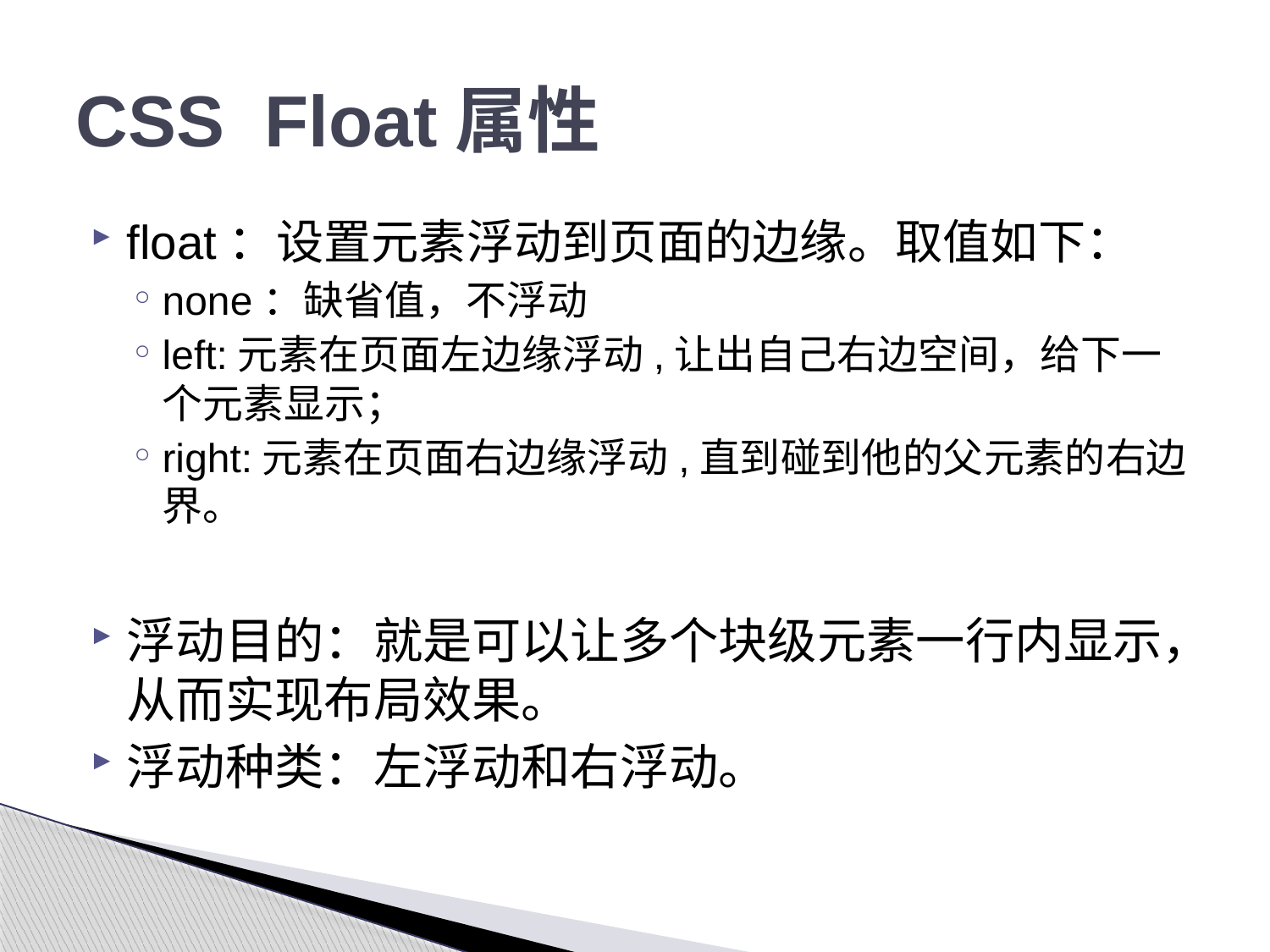

# CSS  Float属性
float：设置元素浮动到页面的边缘。取值如下：
none：缺省值，不浮动
left:元素在页面左边缘浮动,让出自己右边空间，给下一个元素显示；
right:元素在页面右边缘浮动,直到碰到他的父元素的右边界。

浮动目的：就是可以让多个块级元素一行内显示，从而实现布局效果。
浮动种类：左浮动和右浮动。